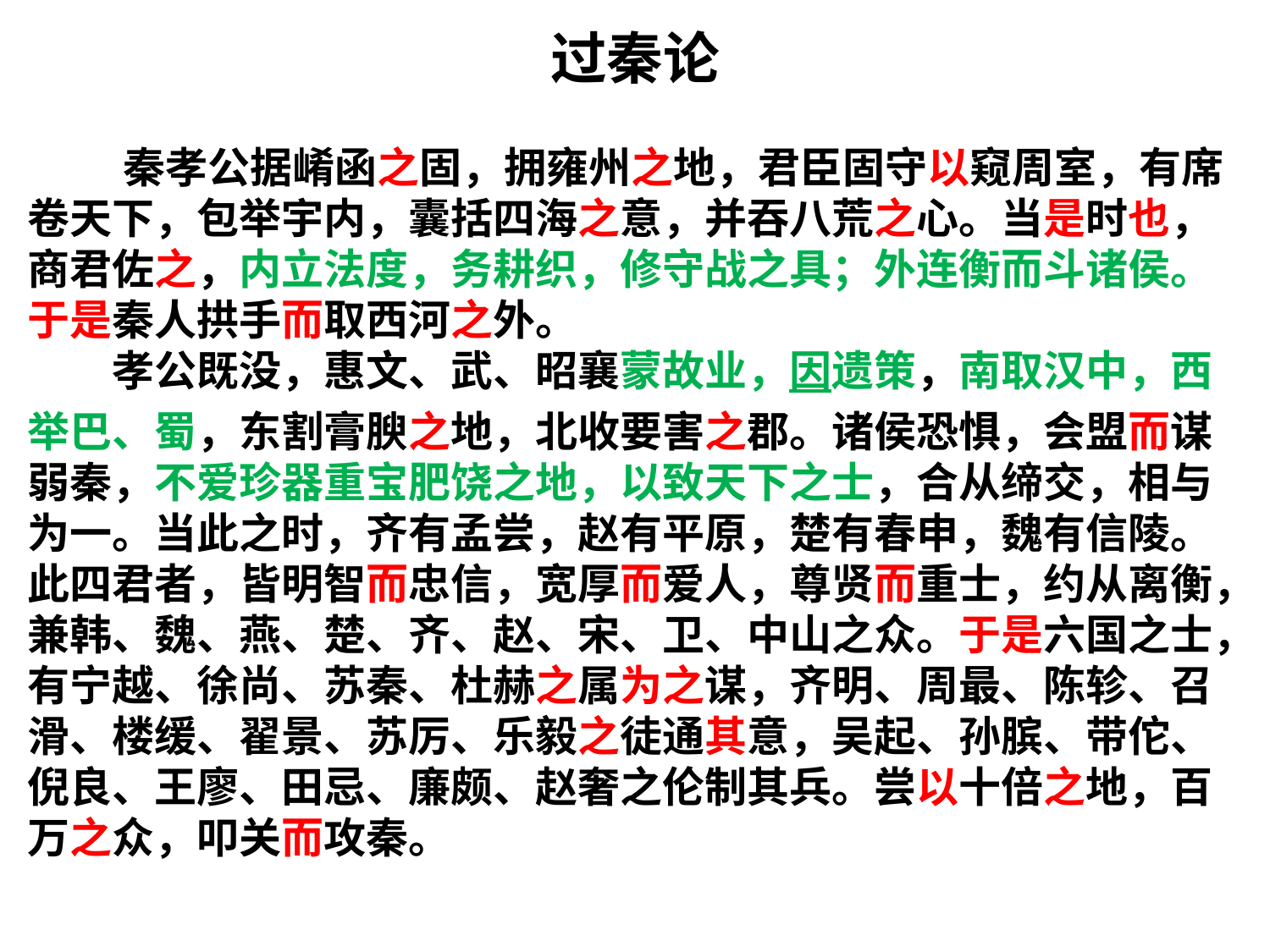

过秦论

         秦孝公据崤函之固，拥雍州之地，君臣固守以窥周室，有席卷天下，包举宇内，囊括四海之意，并吞八荒之心。当是时也，商君佐之，内立法度，务耕织，修守战之具；外连衡而斗诸侯。于是秦人拱手而取西河之外。
　　孝公既没，惠文、武、昭襄蒙故业，因遗策，南取汉中，西举巴、蜀，东割膏腴之地，北收要害之郡。诸侯恐惧，会盟而谋弱秦，不爱珍器重宝肥饶之地，以致天下之士，合从缔交，相与为一。当此之时，齐有孟尝，赵有平原，楚有春申，魏有信陵。此四君者，皆明智而忠信，宽厚而爱人，尊贤而重士，约从离衡，兼韩、魏、燕、楚、齐、赵、宋、卫、中山之众。于是六国之士，有宁越、徐尚、苏秦、杜赫之属为之谋，齐明、周最、陈轸、召滑、楼缓、翟景、苏厉、乐毅之徒通其意，吴起、孙膑、带佗、倪良、王廖、田忌、廉颇、赵奢之伦制其兵。尝以十倍之地，百万之众，叩关而攻秦。